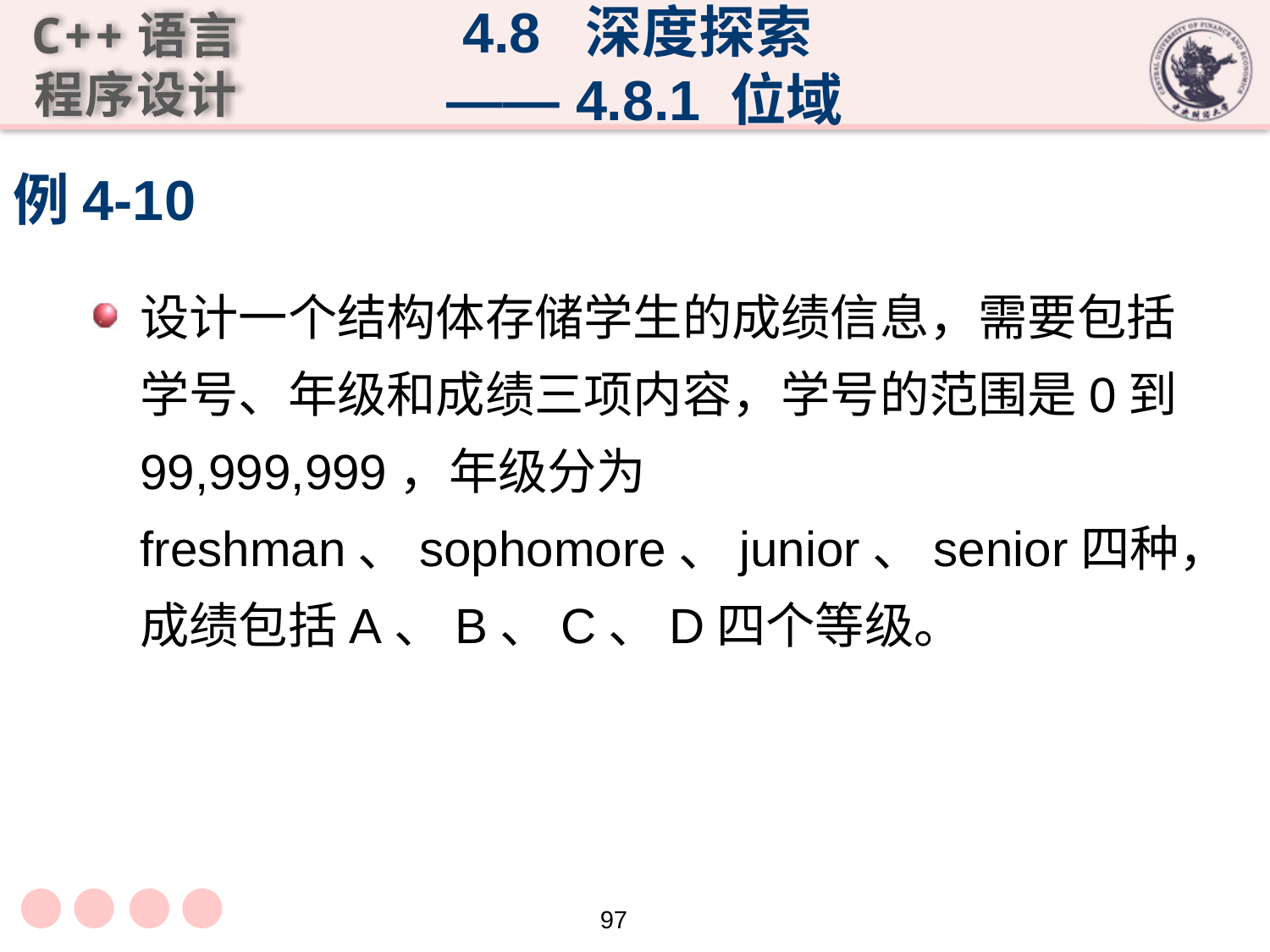

4.8  深度探索
 —— 4.8.1 位域
# 例4-10
设计一个结构体存储学生的成绩信息，需要包括学号、年级和成绩三项内容，学号的范围是0到99,999,999，年级分为freshman、sophomore、junior、senior四种，成绩包括A、B、C、D四个等级。
97